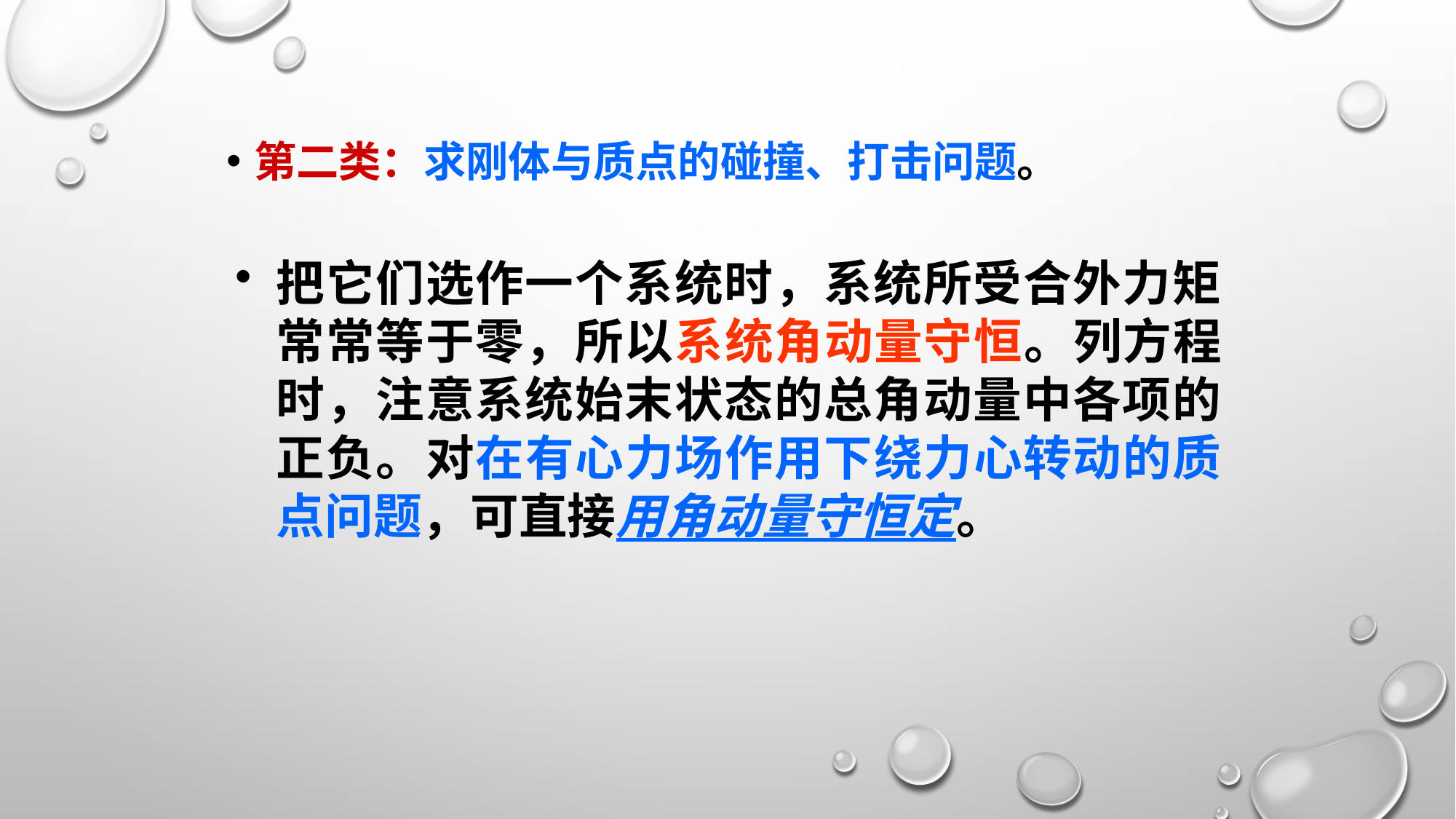

第二类：求刚体与质点的碰撞、打击问题。
把它们选作一个系统时，系统所受合外力矩常常等于零，所以系统角动量守恒。列方程时，注意系统始末状态的总角动量中各项的正负。对在有心力场作用下绕力心转动的质点问题，可直接用角动量守恒定。